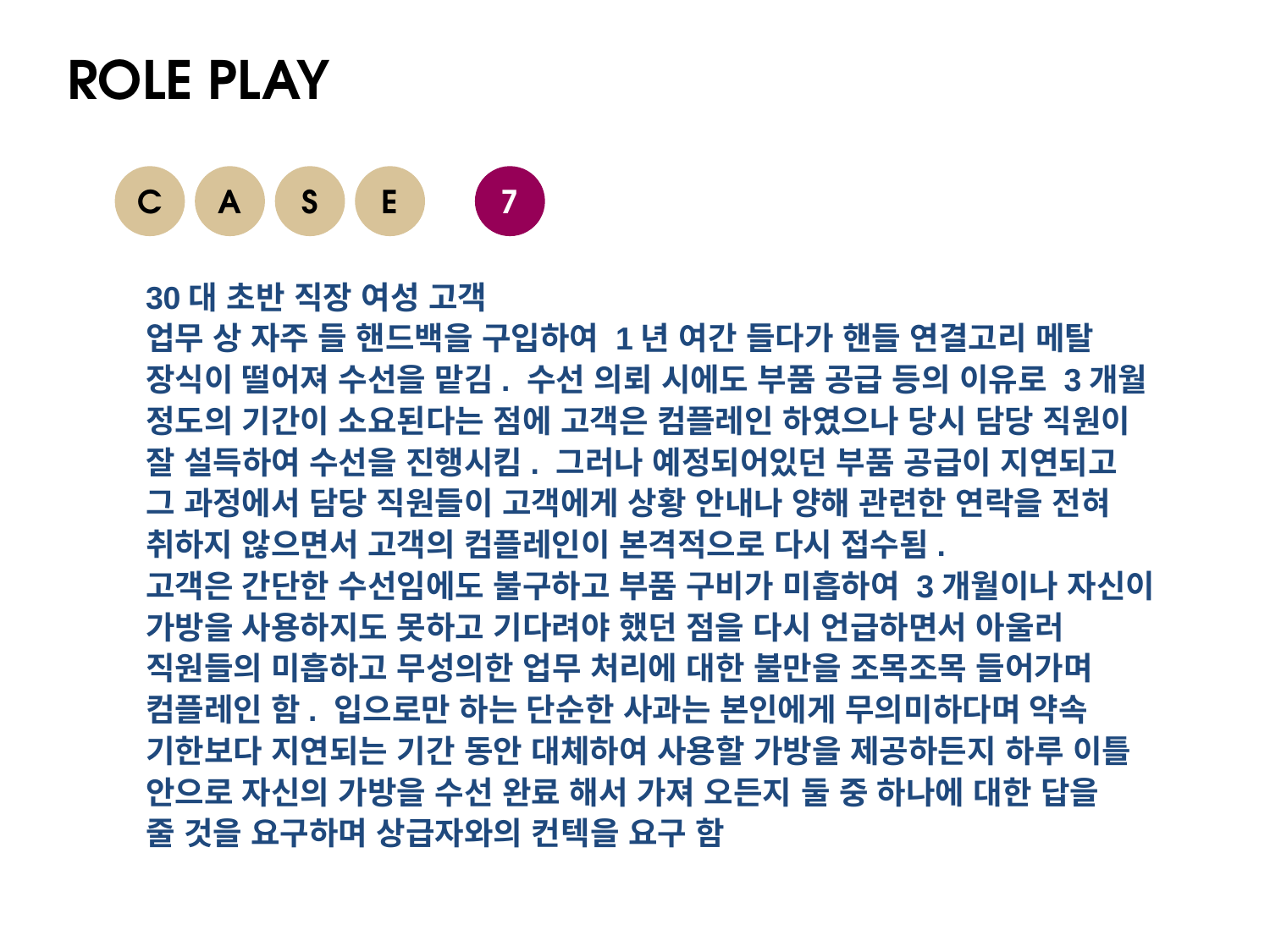

ROLE PLAY
C
A
S
E
7

30대 초반 직장 여성 고객
업무 상 자주 들 핸드백을 구입하여 1년 여간 들다가 핸들 연결고리 메탈
장식이 떨어져 수선을 맡김. 수선 의뢰 시에도 부품 공급 등의 이유로 3개월
정도의 기간이 소요된다는 점에 고객은 컴플레인 하였으나 당시 담당 직원이
잘 설득하여 수선을 진행시킴. 그러나 예정되어있던 부품 공급이 지연되고
그 과정에서 담당 직원들이 고객에게 상황 안내나 양해 관련한 연락을 전혀
취하지 않으면서 고객의 컴플레인이 본격적으로 다시 접수됨.
고객은 간단한 수선임에도 불구하고 부품 구비가 미흡하여 3개월이나 자신이
가방을 사용하지도 못하고 기다려야 했던 점을 다시 언급하면서 아울러
직원들의 미흡하고 무성의한 업무 처리에 대한 불만을 조목조목 들어가며
컴플레인 함. 입으로만 하는 단순한 사과는 본인에게 무의미하다며 약속
기한보다 지연되는 기간 동안 대체하여 사용할 가방을 제공하든지 하루 이틀
안으로 자신의 가방을 수선 완료 해서 가져 오든지 둘 중 하나에 대한 답을
줄 것을 요구하며 상급자와의 컨텍을 요구 함